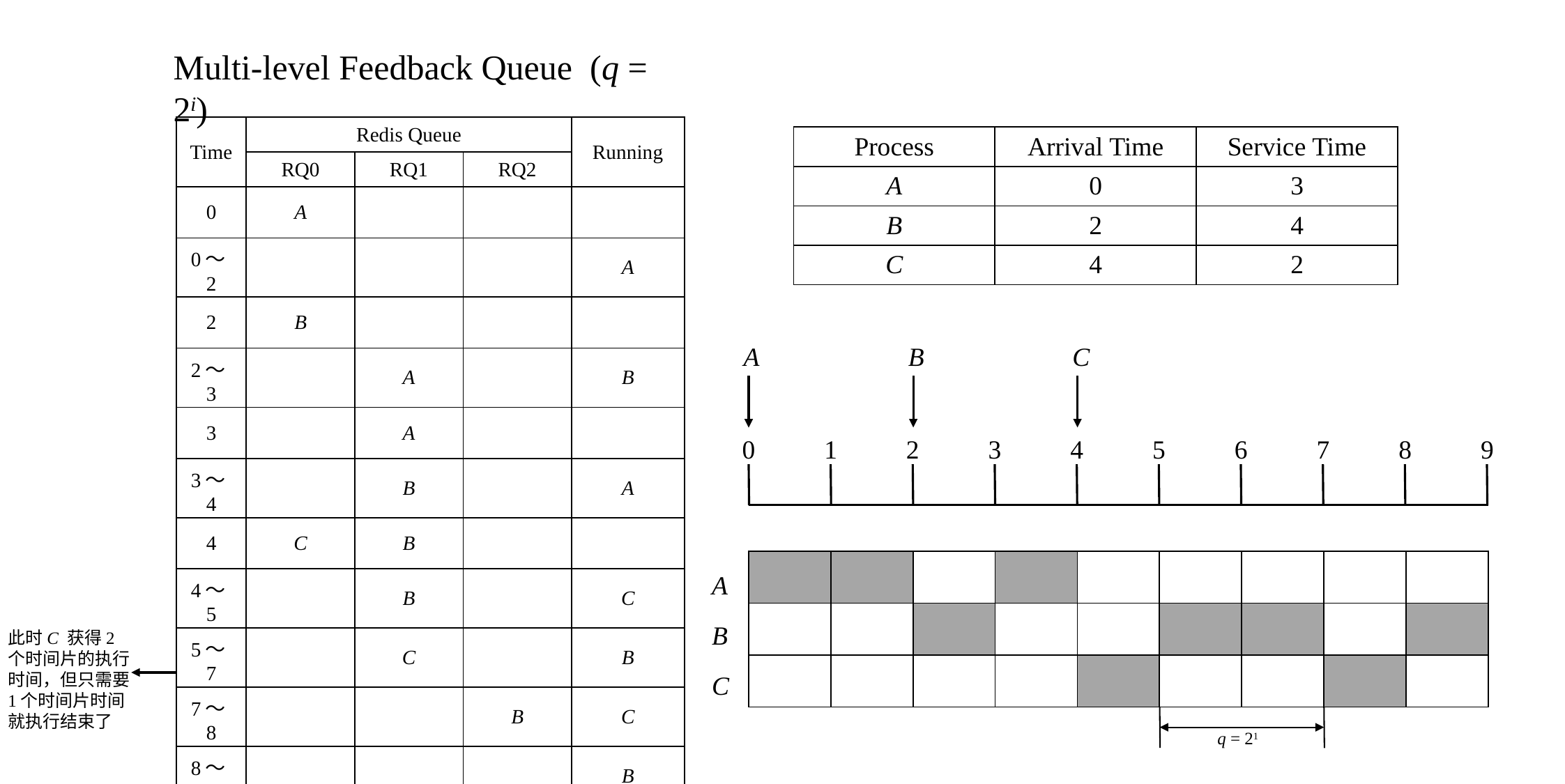

Multi-level Feedback Queue  (q = 2i)
| Time | Redis Queue |  |  | Running |
| --- | --- | --- | --- | --- |
|  | RQ0 | RQ1 | RQ2 |  |
| 0 | A |  |  |  |
| 0～2 |  |  |  | A |
| 2 | B |  |  |  |
| 2～3 |  | A |  | B |
| 3 |  | A |  |  |
| 3～4 |  | B |  | A |
| 4 | C | B |  |  |
| 4～5 |  | B |  | C |
| 5～7 |  | C |  | B |
| 7～8 |  |  | B | C |
| 8～9 |  |  |  | B |
| Process | Arrival Time | Service Time |
| --- | --- | --- |
| A | 0 | 3 |
| B | 2 | 4 |
| C | 4 | 2 |
B
C
A
0
1
2
3
4
5
6
7
8
9
|  |  |  |  |  |  |  |  |  |
| --- | --- | --- | --- | --- | --- | --- | --- | --- |
|  |  |  |  |  |  |  |  |  |
|  |  |  |  |  |  |  |  |  |
A
B
此时C 获得2 个时间片的执行时间，但只需要1个时间片时间就执行结束了
C
q = 21